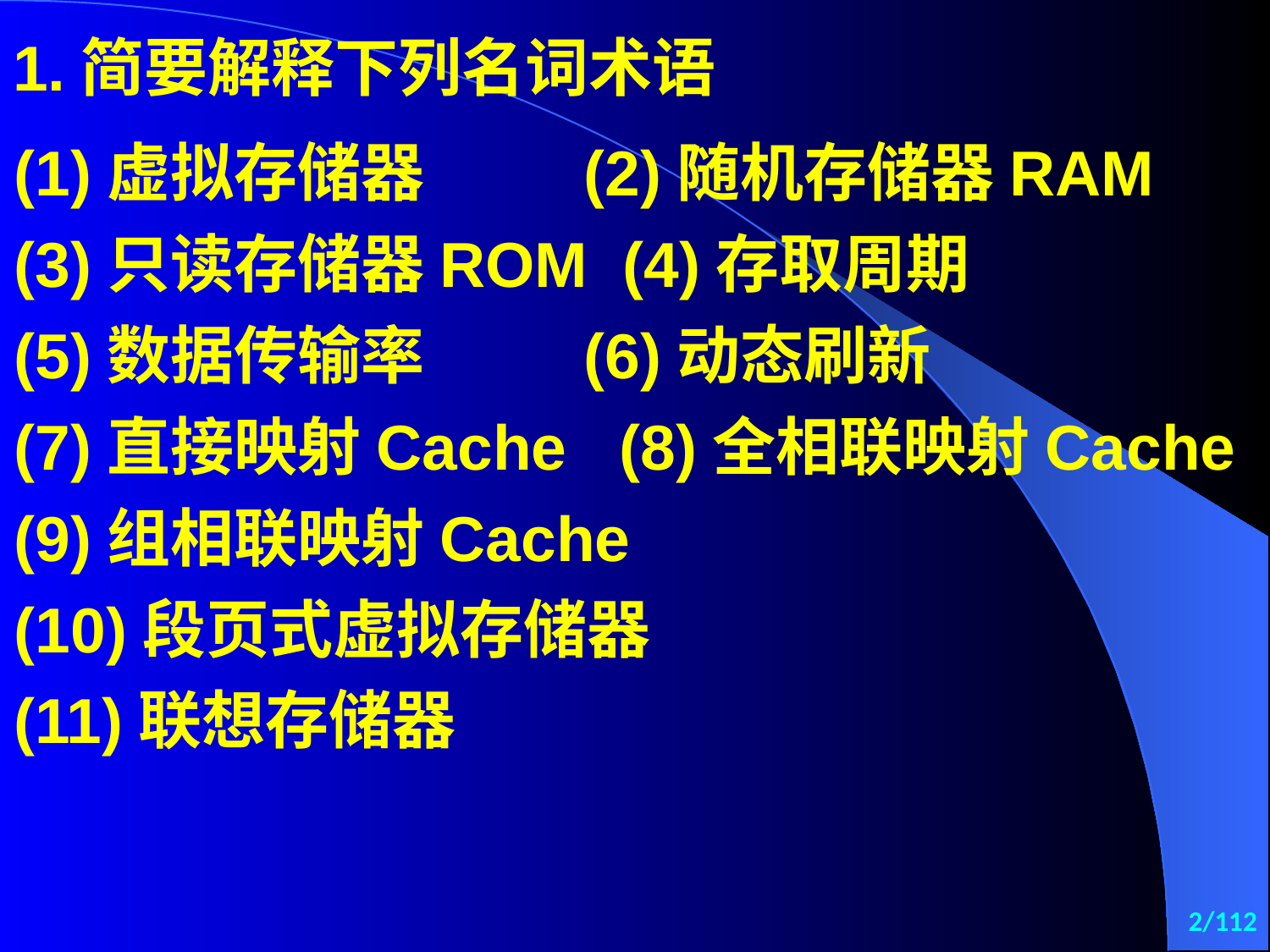

1.简要解释下列名词术语
(1)虚拟存储器          (2)随机存储器RAM
(3)只读存储器ROM  (4)存取周期
(5)数据传输率          (6)动态刷新
(7)直接映射Cache   (8)全相联映射Cache
(9)组相联映射Cache
(10)段页式虚拟存储器
(11)联想存储器
2/112